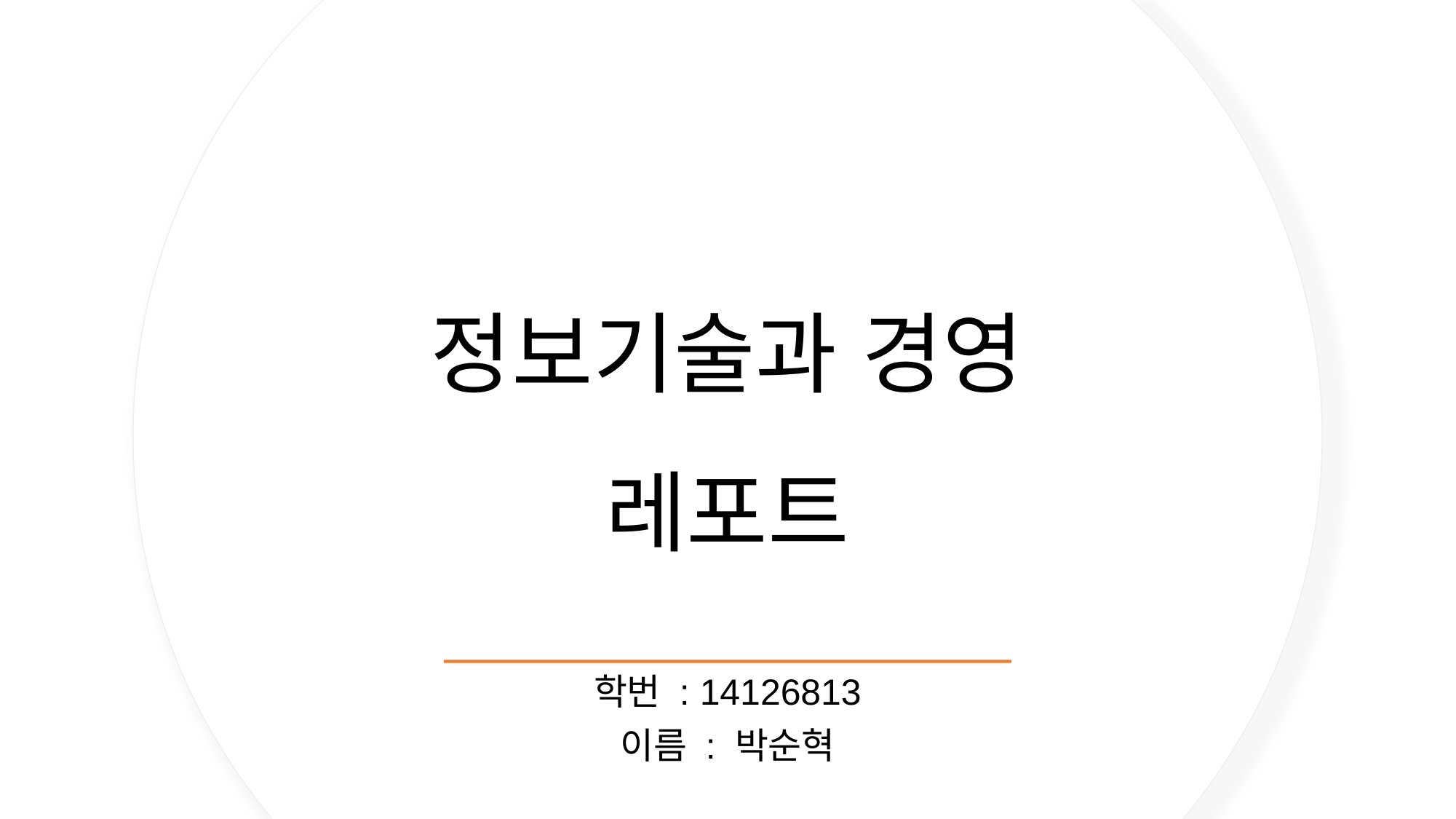

# 정보기술과 경영 레포트

학번 : 14126813
이름 : 박순혁